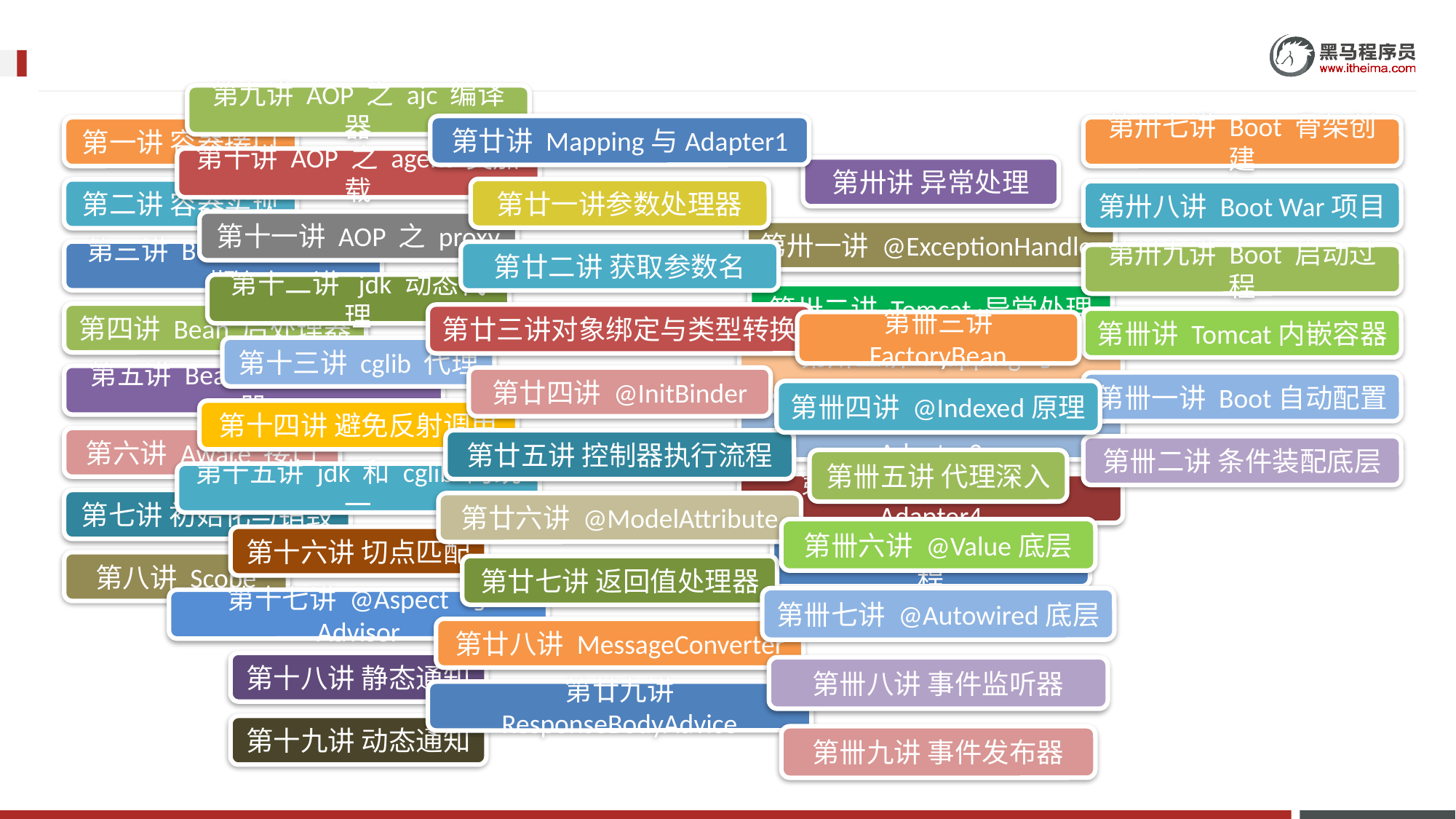

第九讲 AOP 之 ajc 编译器
第廿讲 Mapping与Adapter1
第一讲 容器接口
第卅七讲 Boot 骨架创建
第十讲 AOP 之 agent 类加载
第卅讲 异常处理
第廿一讲参数处理器
第二讲 容器实现
第卅八讲 Boot War项目
第十一讲 AOP 之 proxy
第卅一讲 @ExceptionHandler
第三讲 Bean 的生命周期
第廿二讲 获取参数名
第卅九讲 Boot 启动过程
第十二讲  jdk 动态代理
第卅二讲 Tomcat 异常处理
第四讲 Bean 后处理器
第廿三讲对象绑定与类型转换
第卌讲 Tomcat内嵌容器
第卌三讲 FactoryBean
第十三讲 cglib 代理
第卅三讲 Mapping与Adapter2
第五讲 BeanFactory 后处理器
第廿四讲 @InitBinder
第卌一讲 Boot自动配置
第卌四讲 @Indexed原理
第十四讲 避免反射调用
第卅四讲 Mapping与Adapter3
第六讲 Aware 接口
第廿五讲 控制器执行流程
第卌二讲 条件装配底层
第卌五讲 代理深入
第十五讲 jdk 和 cglib 的统一
第卅五讲 Mapping与Adapter4
第七讲 初始化与销毁
第廿六讲 @ModelAttribute
第卌六讲 @Value底层
第十六讲 切点匹配
第卅六讲 MVC 处理流程
第八讲 Scope
第廿七讲 返回值处理器
第卌七讲 @Autowired底层
第十七讲 @Aspect 与 Advisor
第廿八讲 MessageConverter
第十八讲 静态通知
第卌八讲 事件监听器
第廿九讲 ResponseBodyAdvice
第十九讲 动态通知
第卌九讲 事件发布器